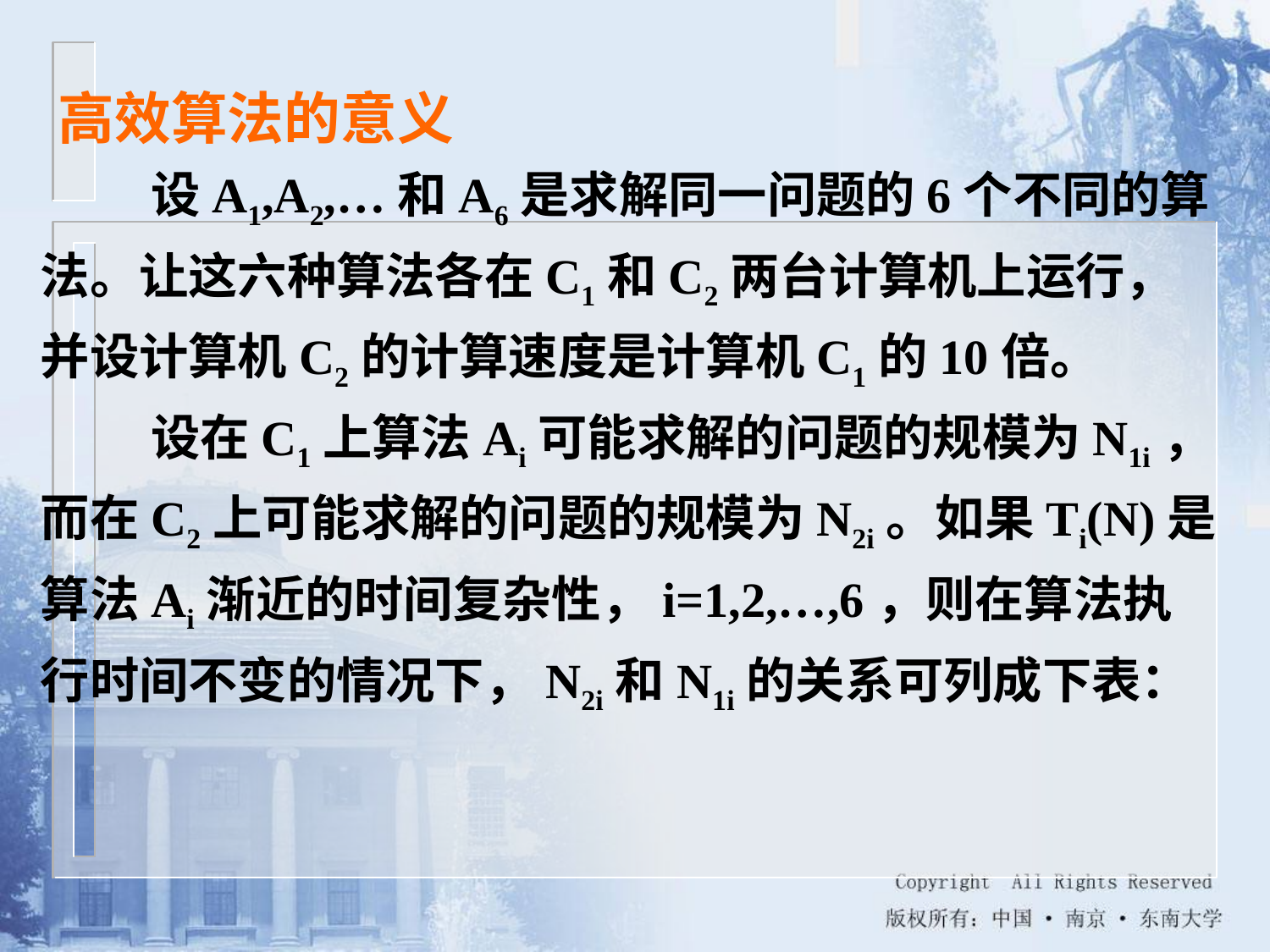

高效算法的意义

 设A1,A2,…和A6是求解同一问题的6个不同的算法。让这六种算法各在C1和C2两台计算机上运行，并设计算机C2的计算速度是计算机C1的10倍。
 设在C1上算法Ai可能求解的问题的规模为N1i，而在C2上可能求解的问题的规模为N2i。如果Ti(N)是算法Ai渐近的时间复杂性，i=1,2,…,6，则在算法执行时间不变的情况下，N2i和N1i的关系可列成下表：